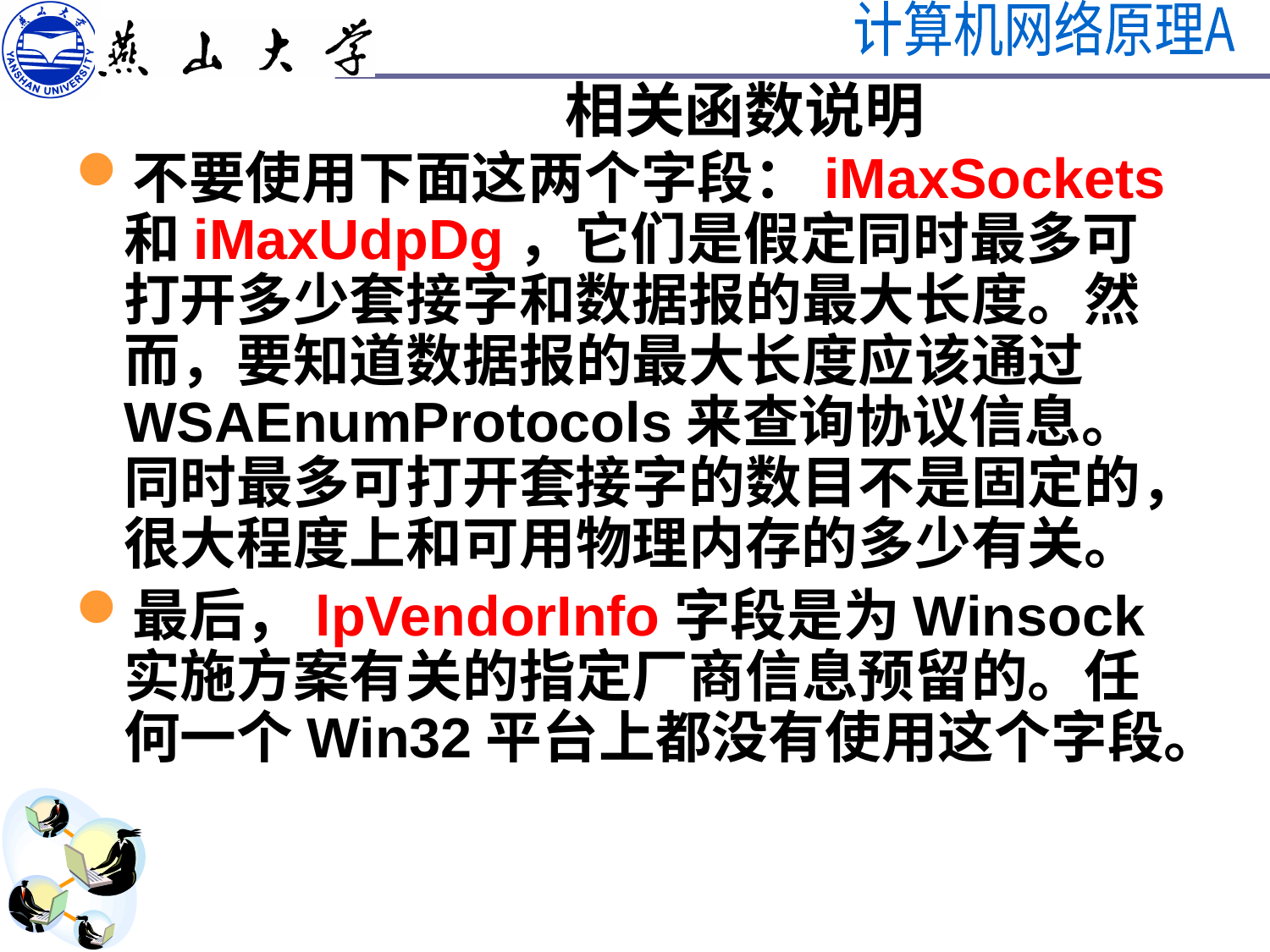

相关函数说明
不要使用下面这两个字段：iMaxSockets和iMaxUdpDg，它们是假定同时最多可打开多少套接字和数据报的最大长度。然而，要知道数据报的最大长度应该通过WSAEnumProtocols来查询协议信息。同时最多可打开套接字的数目不是固定的，很大程度上和可用物理内存的多少有关。
最后，lpVendorInfo字段是为Winsock实施方案有关的指定厂商信息预留的。任何一个Win32平台上都没有使用这个字段。

51